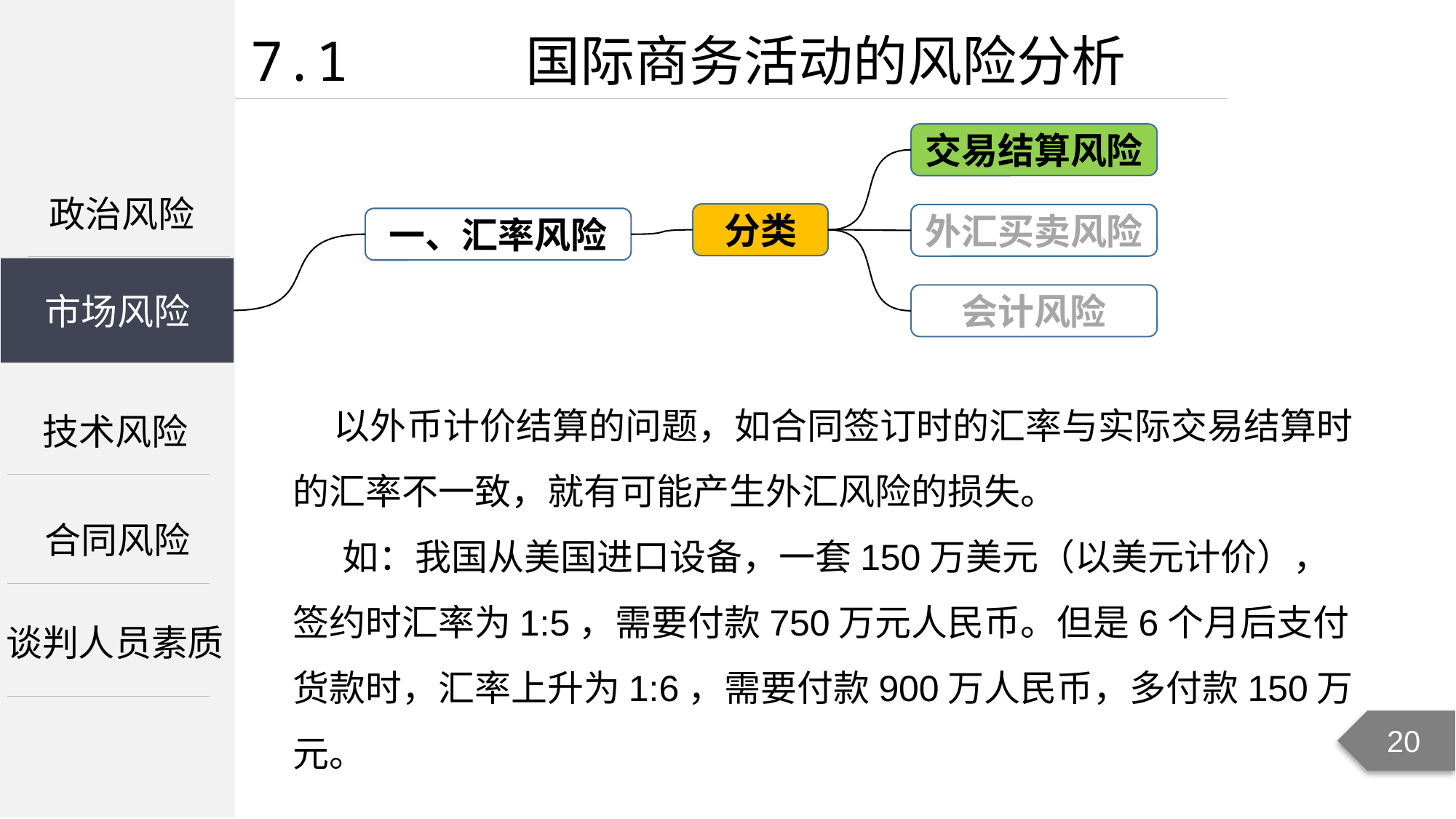

7.1     国际商务活动的风险分析
交易结算风险
政治风险
分类
外汇买卖风险
一、汇率风险
市场风险
会计风险
市场风险
    以外币计价结算的问题，如合同签订时的汇率与实际交易结算时的汇率不一致，就有可能产生外汇风险的损失。
     如：我国从美国进口设备，一套150万美元（以美元计价），签约时汇率为1:5，需要付款750万元人民币。但是6个月后支付货款时，汇率上升为1:6，需要付款900万人民币，多付款150万元。
技术风险
合同风险
谈判人员素质
20